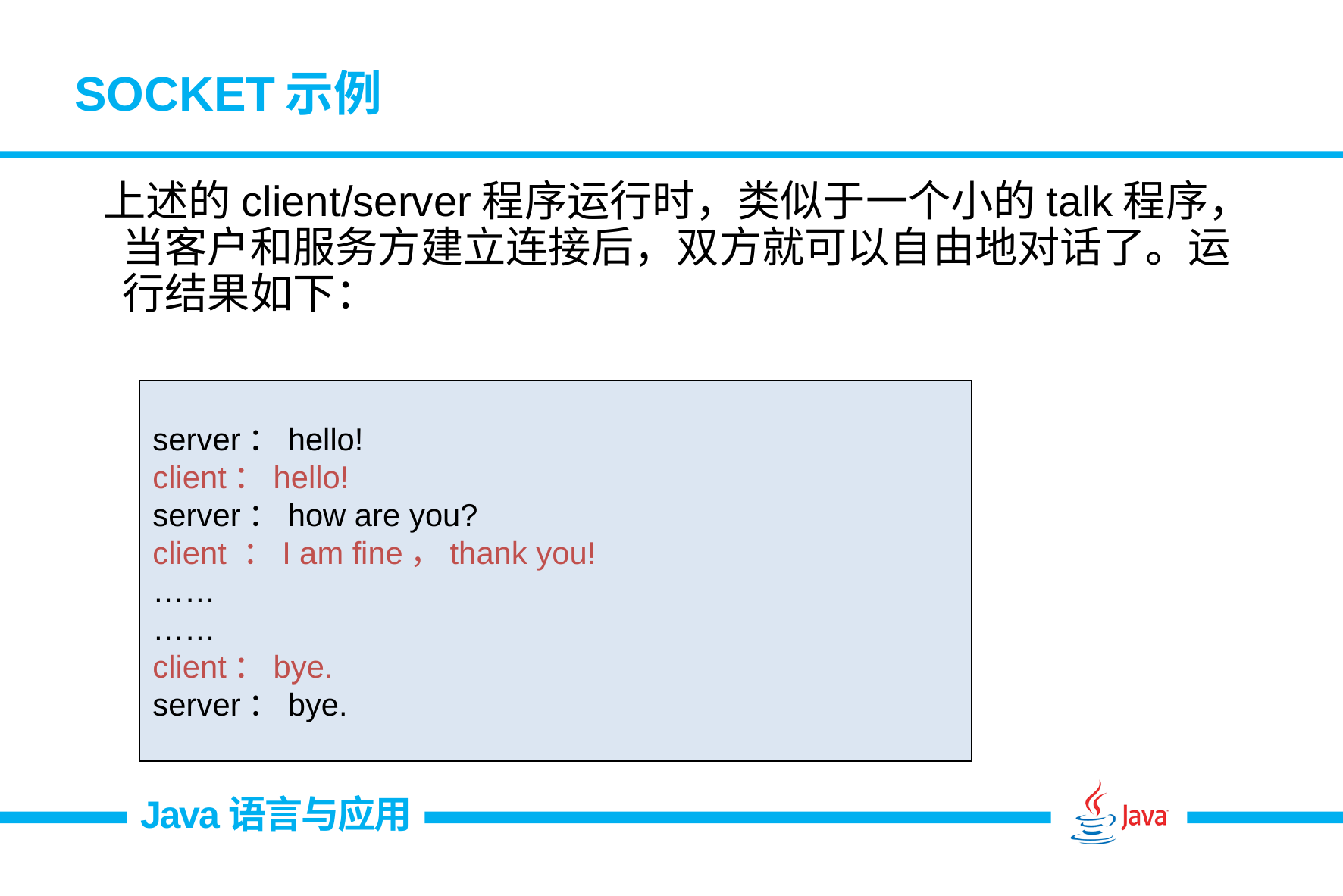

# SOCKET示例
  上述的client/server程序运行时，类似于一个小的talk程序，当客户和服务方建立连接后，双方就可以自由地对话了。运行结果如下：

server：hello!  
client：hello!  
server：how are you?  
client ：I am fine，thank you!  
……  
……  
client：bye.  
server：bye.